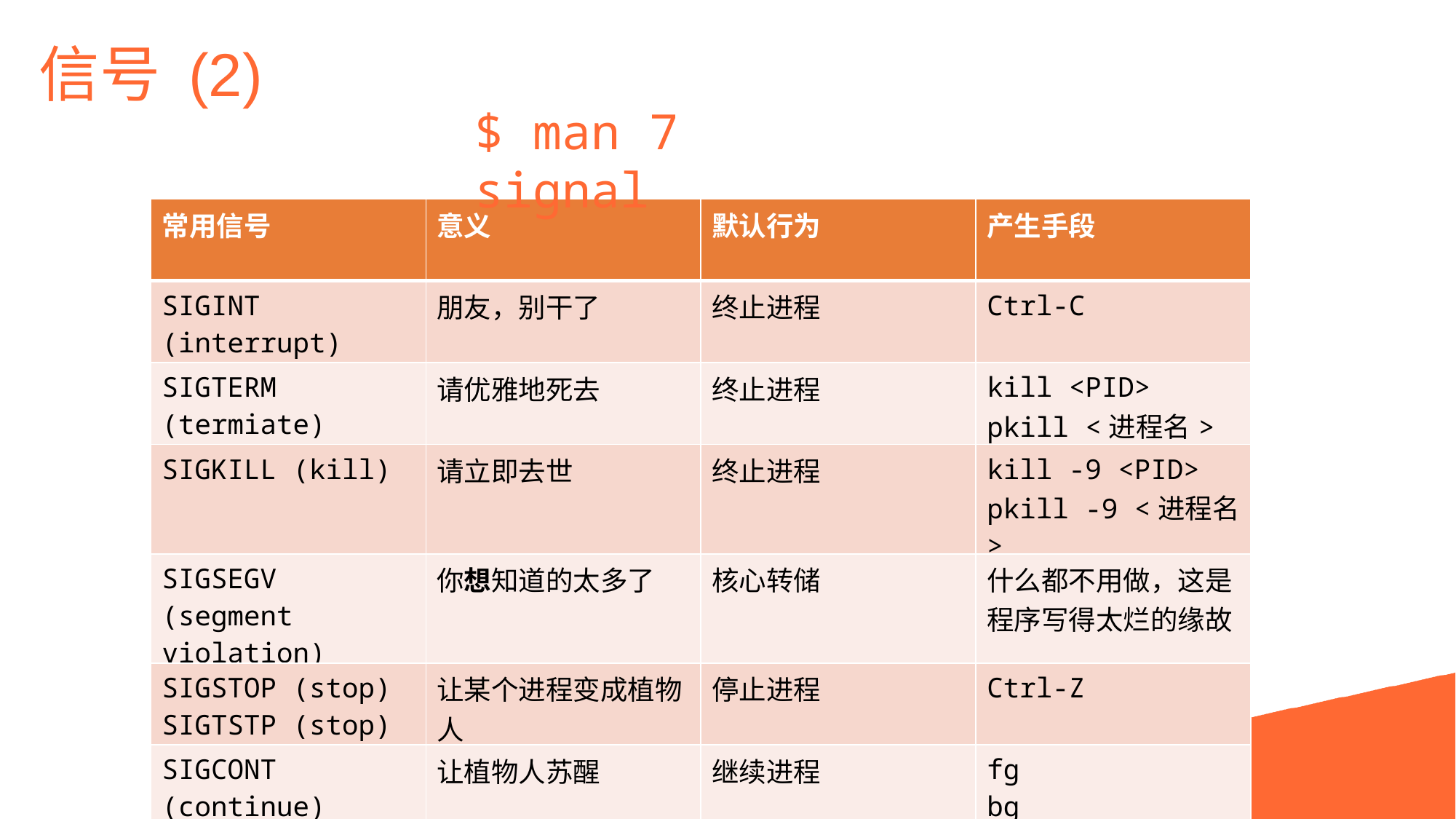

信号 (2)
$ man 7 signal
| 常用信号 | 意义 | 默认行为 | 产生手段 |
| --- | --- | --- | --- |
| SIGINT (interrupt) | 朋友，别干了 | 终止进程 | Ctrl-C |
| SIGTERM (termiate) | 请优雅地死去 | 终止进程 | kill <PID> pkill <进程名> |
| SIGKILL (kill) | 请立即去世 | 终止进程 | kill -9 <PID> pkill -9 <进程名> |
| SIGSEGV (segment violation) | 你想知道的太多了 | 核心转储 | 什么都不用做，这是程序写得太烂的缘故 |
| SIGSTOP (stop) SIGTSTP (stop) | 让某个进程变成植物人 | 停止进程 | Ctrl-Z |
| SIGCONT (continue) | 让植物人苏醒 | 继续进程 | fg bg |